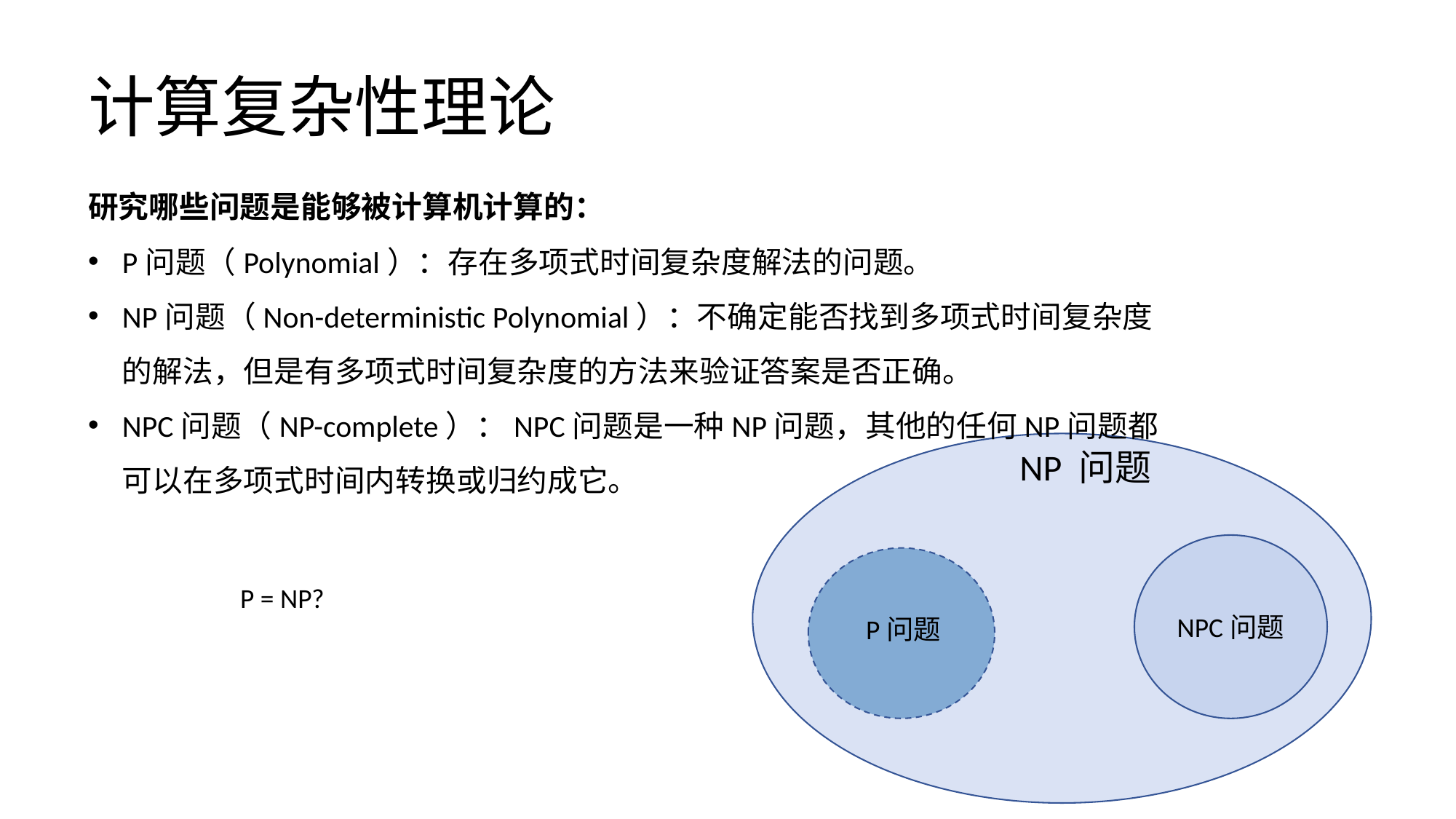

# 计算复杂性理论
研究哪些问题是能够被计算机计算的：
P问题（Polynomial）：存在多项式时间复杂度解法的问题。
NP问题（Non-deterministic Polynomial）：不确定能否找到多项式时间复杂度的解法，但是有多项式时间复杂度的方法来验证答案是否正确。
NPC问题（NP-complete）：NPC问题是一种NP问题，其他的任何NP问题都可以在多项式时间内转换或归约成它。

NP 问题
NPC问题

P问题
P = NP?